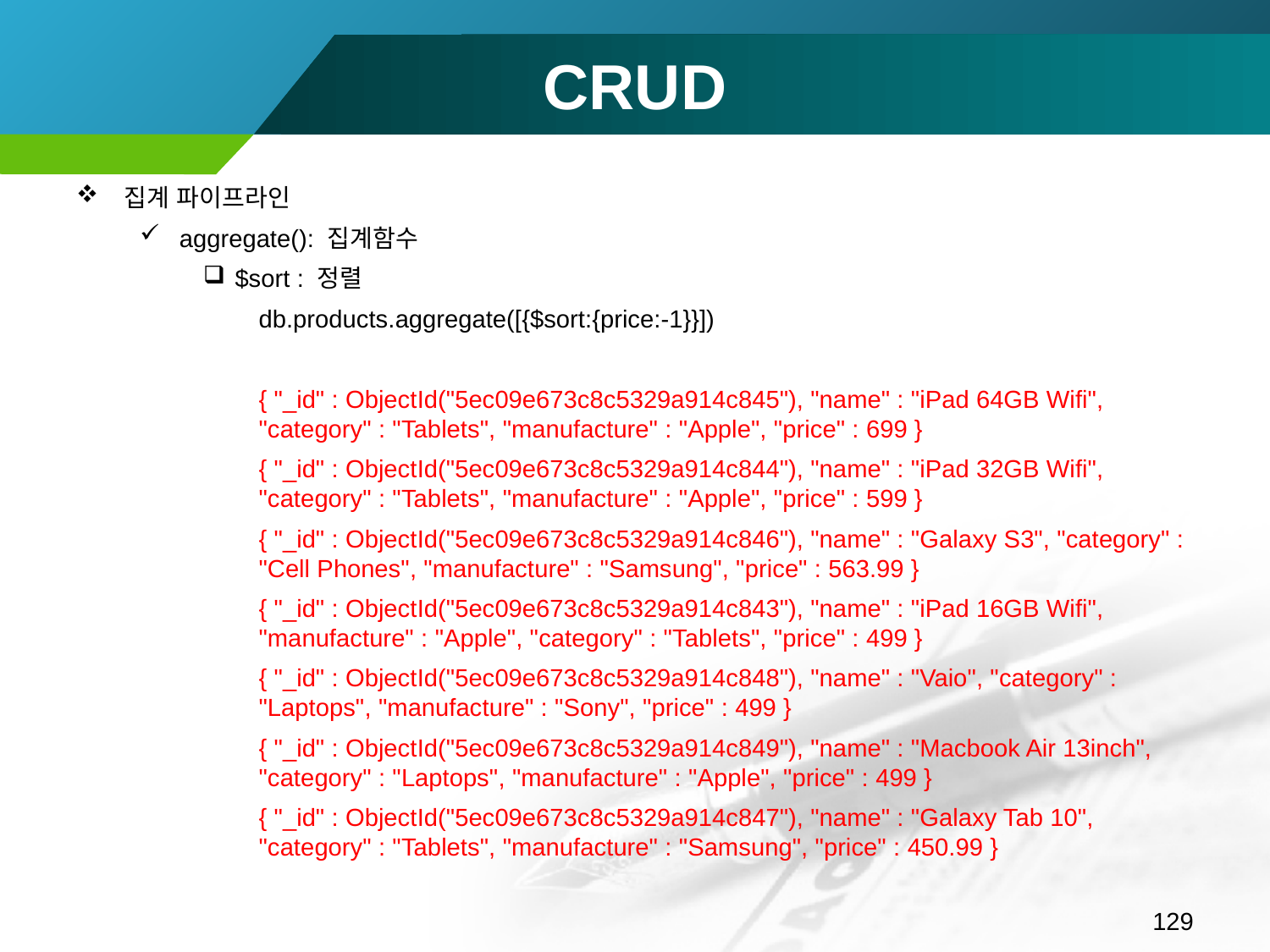

# CRUD
집계 파이프라인
aggregate(): 집계함수
$sort : 정렬
db.products.aggregate([{$sort:{price:-1}}])

{ "_id" : ObjectId("5ec09e673c8c5329a914c845"), "name" : "iPad 64GB Wifi", "category" : "Tablets", "manufacture" : "Apple", "price" : 699 }
{ "_id" : ObjectId("5ec09e673c8c5329a914c844"), "name" : "iPad 32GB Wifi", "category" : "Tablets", "manufacture" : "Apple", "price" : 599 }
{ "_id" : ObjectId("5ec09e673c8c5329a914c846"), "name" : "Galaxy S3", "category" : "Cell Phones", "manufacture" : "Samsung", "price" : 563.99 }
{ "_id" : ObjectId("5ec09e673c8c5329a914c843"), "name" : "iPad 16GB Wifi", "manufacture" : "Apple", "category" : "Tablets", "price" : 499 }
{ "_id" : ObjectId("5ec09e673c8c5329a914c848"), "name" : "Vaio", "category" : "Laptops", "manufacture" : "Sony", "price" : 499 }
{ "_id" : ObjectId("5ec09e673c8c5329a914c849"), "name" : "Macbook Air 13inch", "category" : "Laptops", "manufacture" : "Apple", "price" : 499 }
{ "_id" : ObjectId("5ec09e673c8c5329a914c847"), "name" : "Galaxy Tab 10", "category" : "Tablets", "manufacture" : "Samsung", "price" : 450.99 }
129